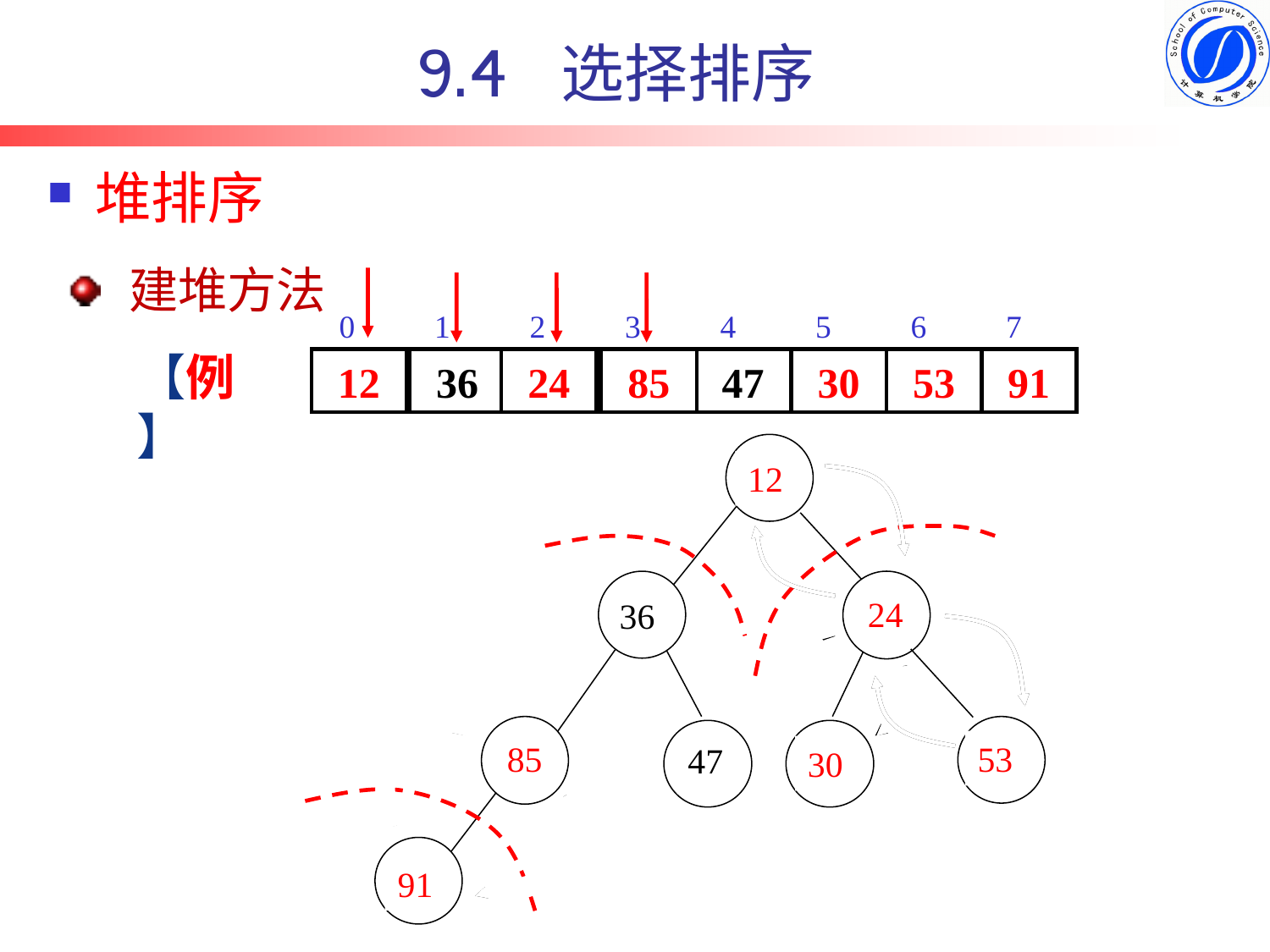

# 9.4  选择排序
堆排序
建堆方法

53
36
30
91
47
12
24
85
0
1
2
3
4
5
6
7
【例】
12
12
30
53
24
85
91
53

53

36
30

24
91
47
12

85
12
53

12
30
24

85
91
53